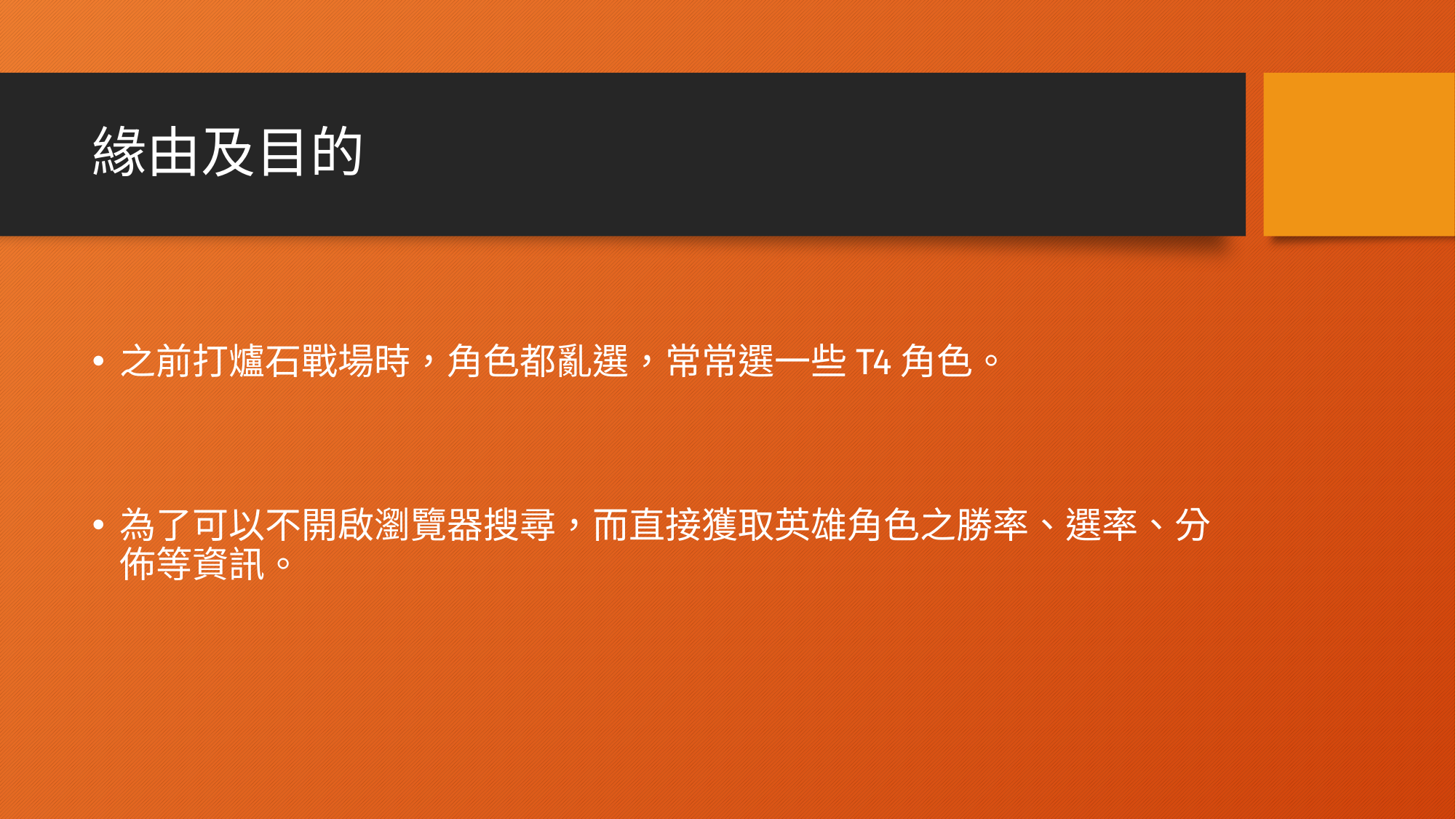

# 緣由及目的

之前打爐石戰場時，角色都亂選，常常選一些T4角色。

為了可以不開啟瀏覽器搜尋，而直接獲取英雄角色之勝率、選率、分佈等資訊。